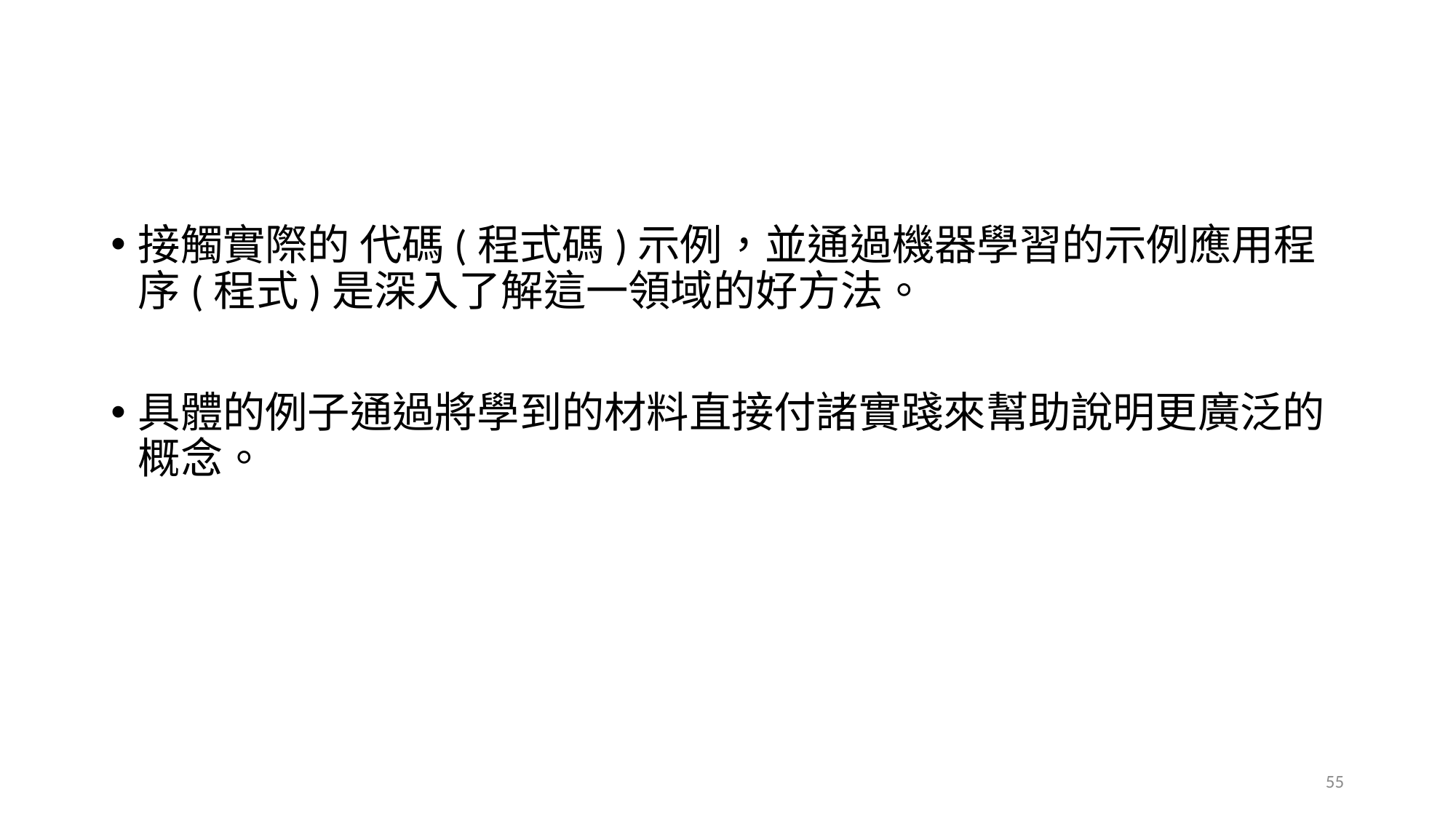

#
接觸實際的 代碼(程式碼)示例，並通過機器學習的示例應用程序(程式)是深入了解這一領域的好方法。

具體的例子通過將學到的材料直接付諸實踐來幫助說明更廣泛的概念。
55